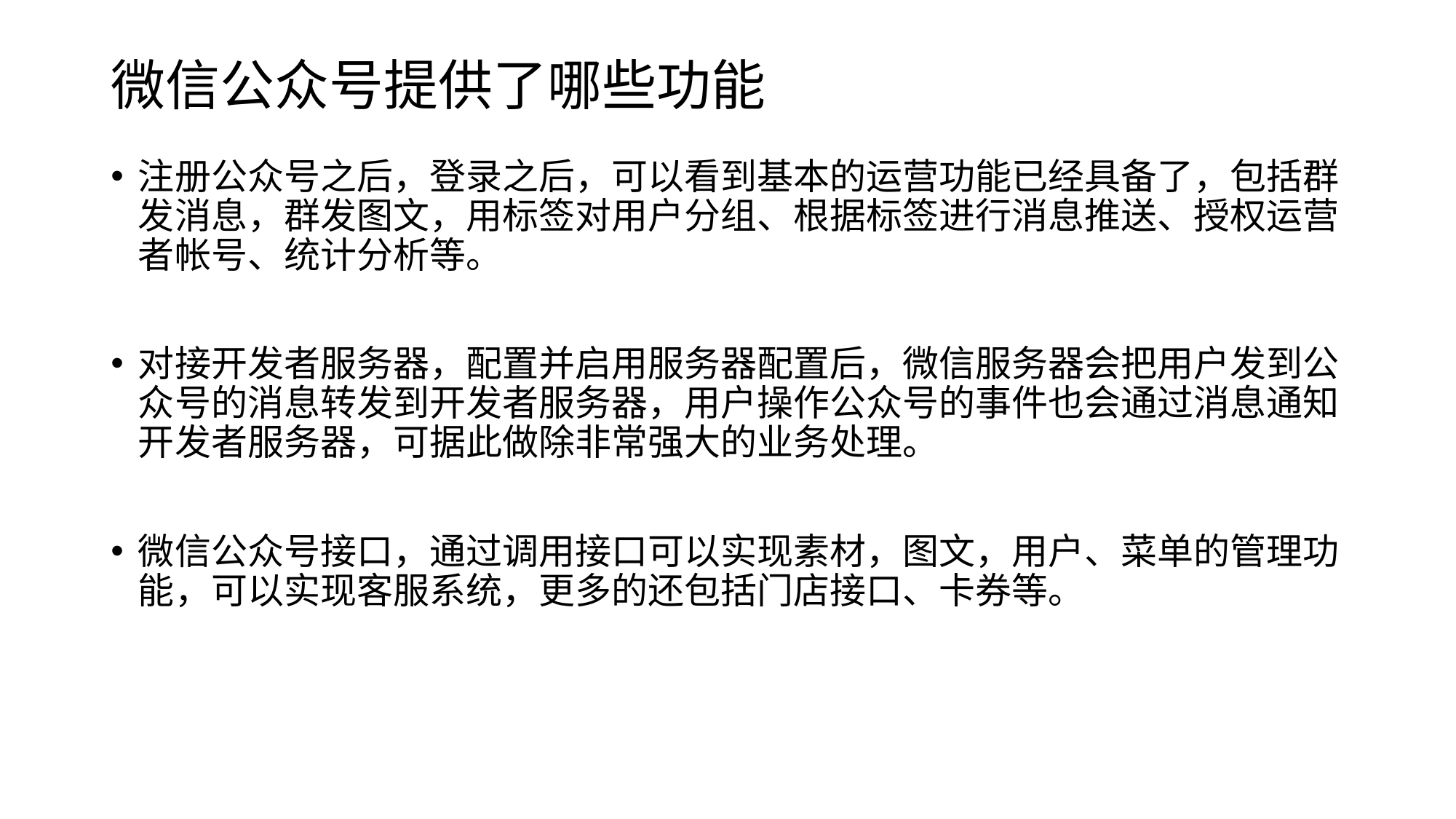

# 微信公众号提供了哪些功能
注册公众号之后，登录之后，可以看到基本的运营功能已经具备了，包括群发消息，群发图文，用标签对用户分组、根据标签进行消息推送、授权运营者帐号、统计分析等。

对接开发者服务器，配置并启用服务器配置后，微信服务器会把用户发到公众号的消息转发到开发者服务器，用户操作公众号的事件也会通过消息通知开发者服务器，可据此做除非常强大的业务处理。

微信公众号接口，通过调用接口可以实现素材，图文，用户、菜单的管理功能，可以实现客服系统，更多的还包括门店接口、卡券等。